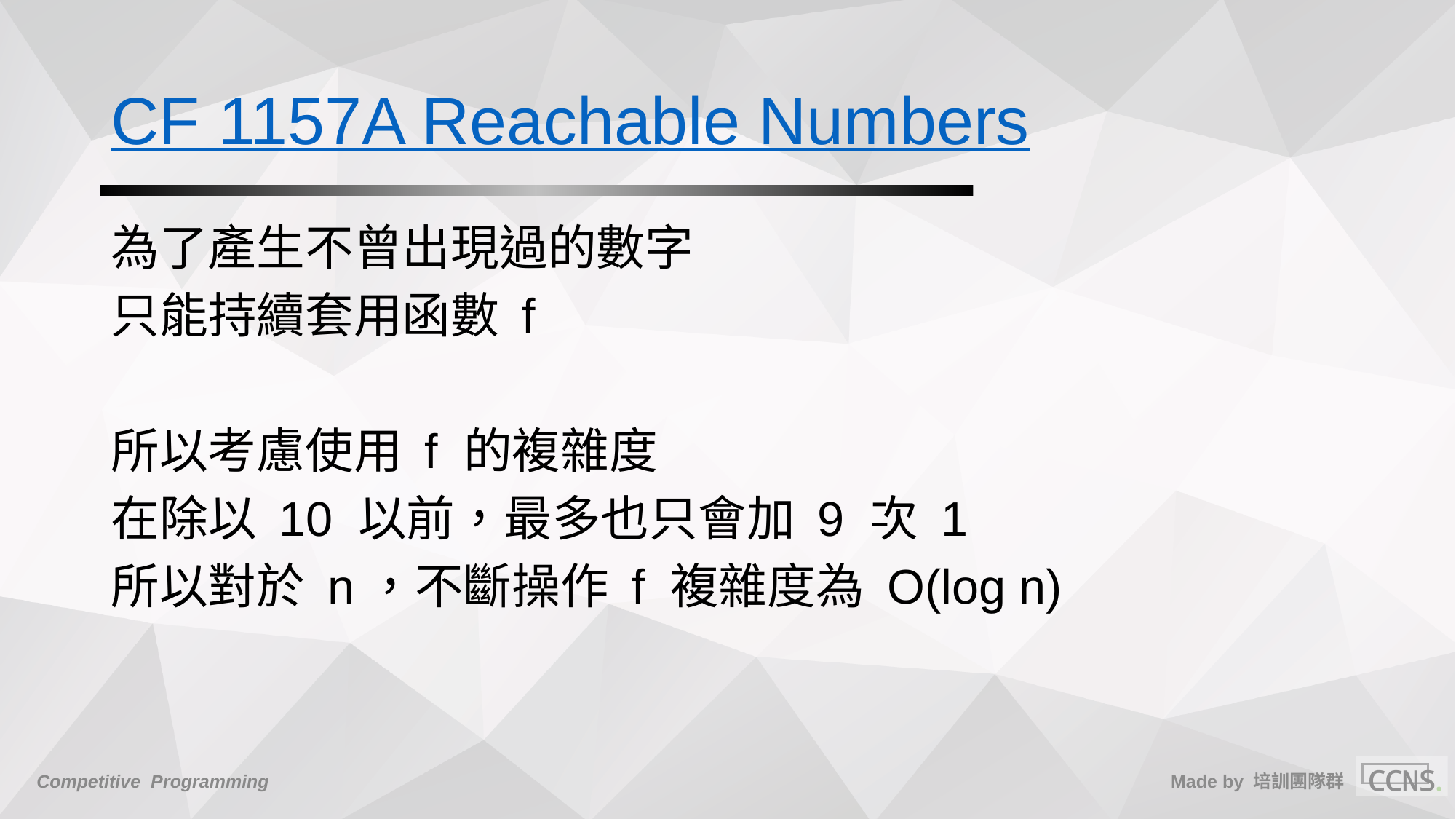

# CF 1157A Reachable Numbers
為了產生不曾出現過的數字
只能持續套用函數 f

所以考慮使用 f 的複雜度
在除以 10 以前，最多也只會加 9 次 1
所以對於 n，不斷操作 f 複雜度為 O(log n)